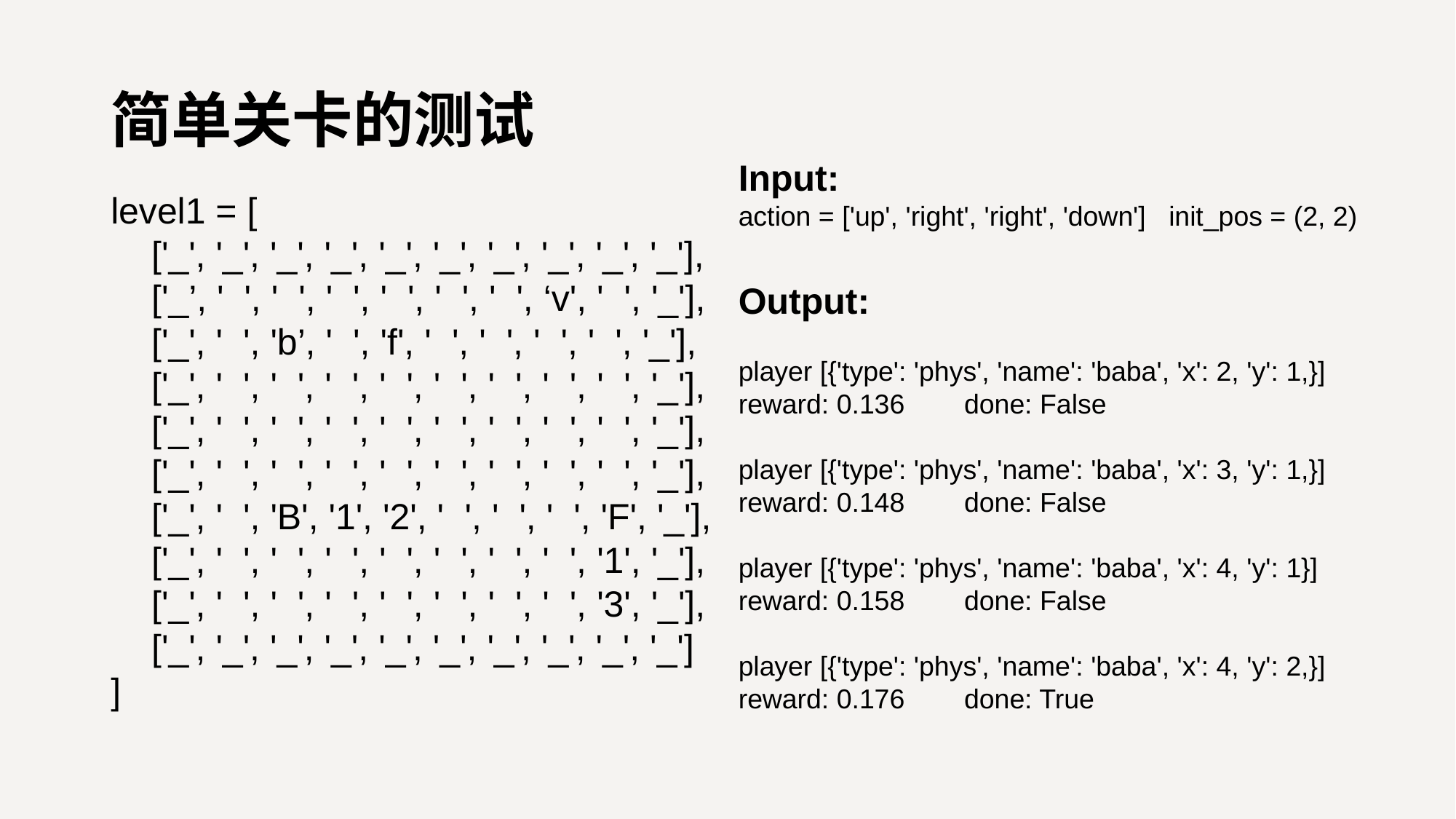

# 简单关卡的测试
Input:
action = ['up', 'right', 'right', 'down']   init_pos = (2, 2)
level1 = [
    ['_', '_', '_', '_', '_', '_', '_', '_', '_', '_'],
    ['_’, '_', '_', '_', '_', '_', '_', ‘v', '_', '_'],
    ['_', '_', 'b’, '_', 'f', '_', '_', '_', '_', '_'],
    ['_', '_', '_', '_', '_', '_', '_', '_', '_', '_'],
    ['_', '_', '_', '_', '_', '_', '_', '_', '_', '_'],
    ['_', '_', '_', '_', '_', '_', '_', '_', '_', '_'],
    ['_', '_', 'B', '1', '2', '_', '_', '_', 'F', '_'],
    ['_', '_', '_', '_', '_', '_', '_', '_', '1', '_'],
    ['_', '_', '_', '_', '_', '_', '_', '_', '3', '_'],
    ['_', '_', '_', '_', '_', '_', '_', '_', '_', '_']
]
Output:

player [{'type': 'phys', 'name': 'baba', 'x': 2, 'y': 1,}]
reward: 0.136  	 done: False

player [{'type': 'phys', 'name': 'baba', 'x': 3, 'y': 1,}]
reward: 0.148 	 done: False

player [{'type': 'phys', 'name': 'baba', 'x': 4, 'y': 1}]
reward: 0.158 	 done: False

player [{'type': 'phys', 'name': 'baba', 'x': 4, 'y': 2,}]
reward: 0.176 	 done: True
22